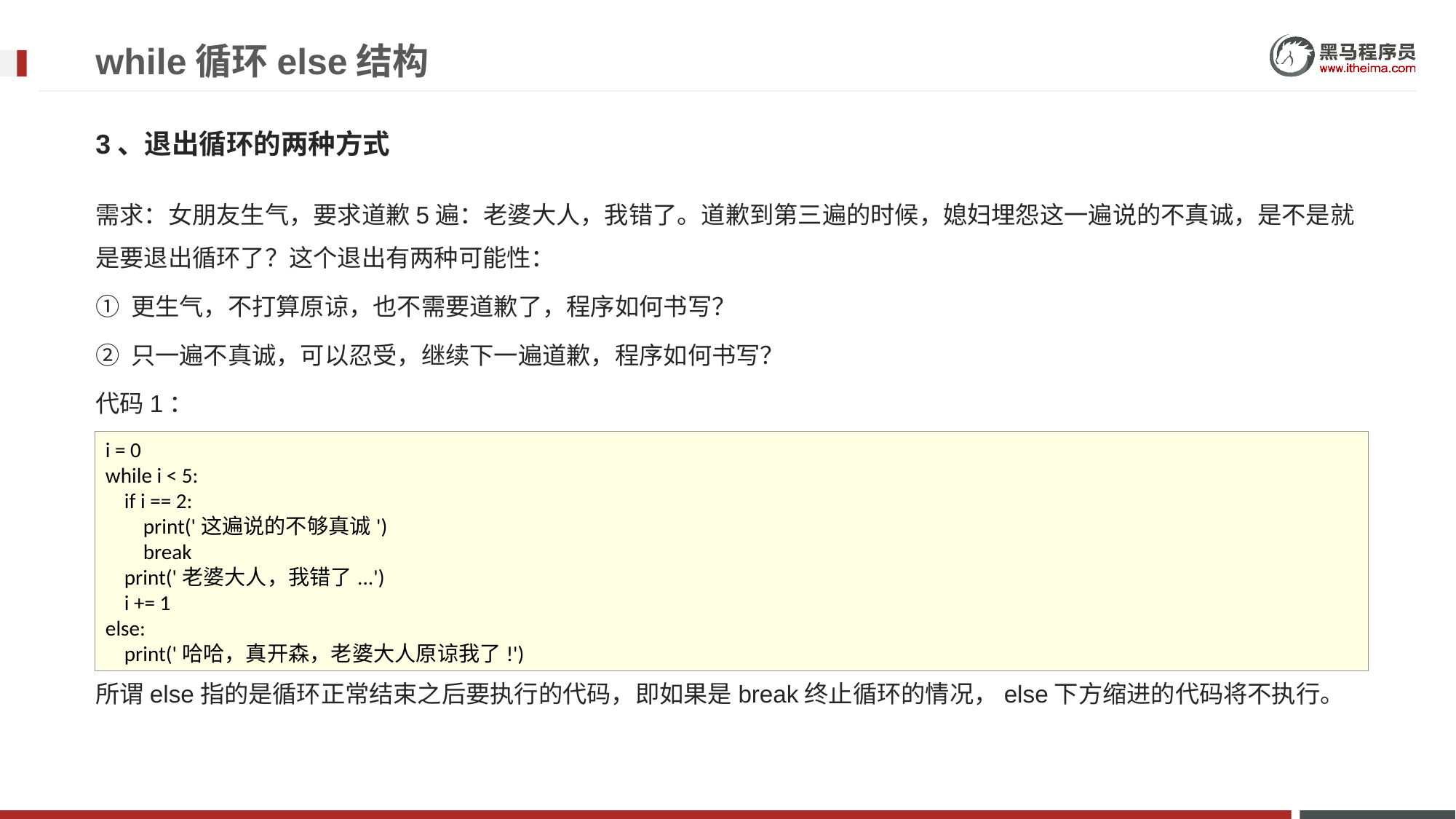

# while循环else结构
3、退出循环的两种方式
需求：女朋友生气，要求道歉5遍：老婆大人，我错了。道歉到第三遍的时候，媳妇埋怨这一遍说的不真诚，是不是就是要退出循环了？这个退出有两种可能性：
① 更生气，不打算原谅，也不需要道歉了，程序如何书写？
② 只一遍不真诚，可以忍受，继续下一遍道歉，程序如何书写？
代码1：

所谓else指的是循环正常结束之后要执行的代码，即如果是break终止循环的情况，else下方缩进的代码将不执行。
i = 0
while i < 5:
    if i == 2:
        print('这遍说的不够真诚')
        break
    print('老婆大人，我错了...')
    i += 1
else:
    print('哈哈，真开森，老婆大人原谅我了!')